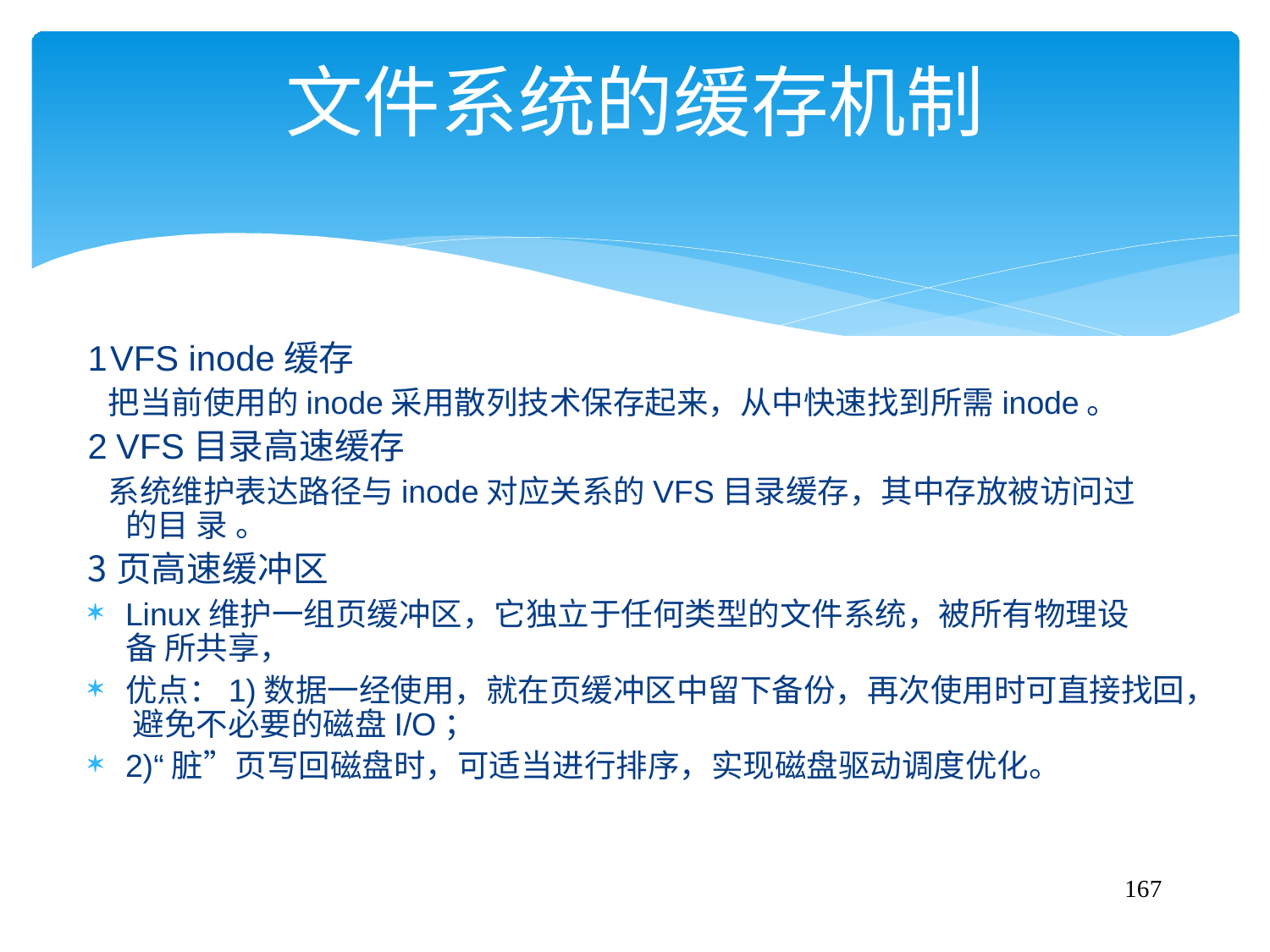

# 文件系统的缓存机制
VFS inode缓存
把当前使用的inode采用散列技术保存起来，从中快速找到所需inode。
VFS目录高速缓存
系统维护表达路径与inode对应关系的VFS目录缓存，其中存放被访问过的目 录。
页高速缓冲区
Linux维护一组页缓冲区，它独立于任何类型的文件系统，被所有物理设备 所共享，
优点：1)数据一经使用，就在页缓冲区中留下备份，再次使用时可直接找回， 避免不必要的磁盘I/O；
2)“脏”页写回磁盘时，可适当进行排序，实现磁盘驱动调度优化。

167